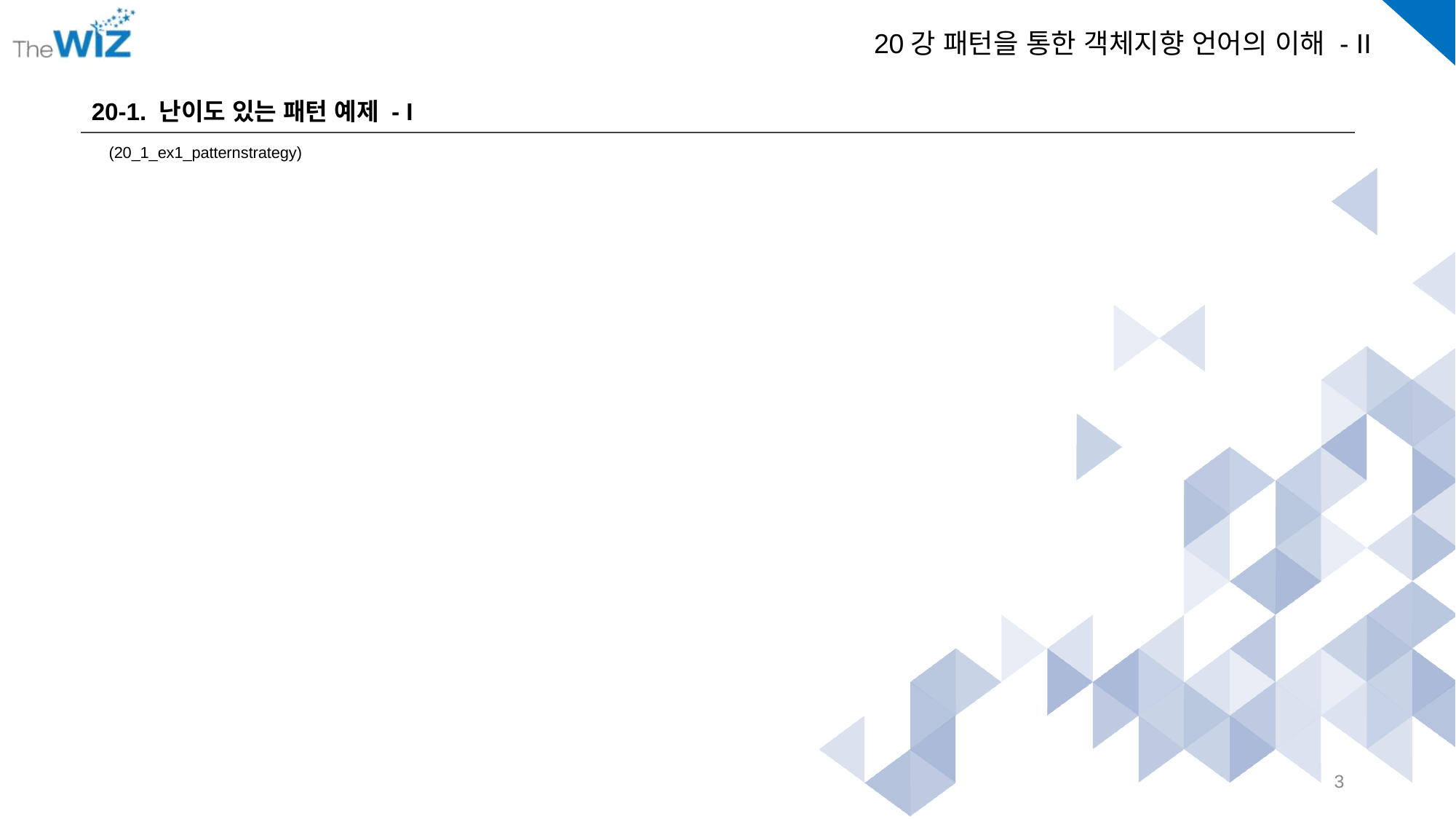

20-1. 난이도 있는 패턴 예제 - I
(20_1_ex1_patternstrategy)
3